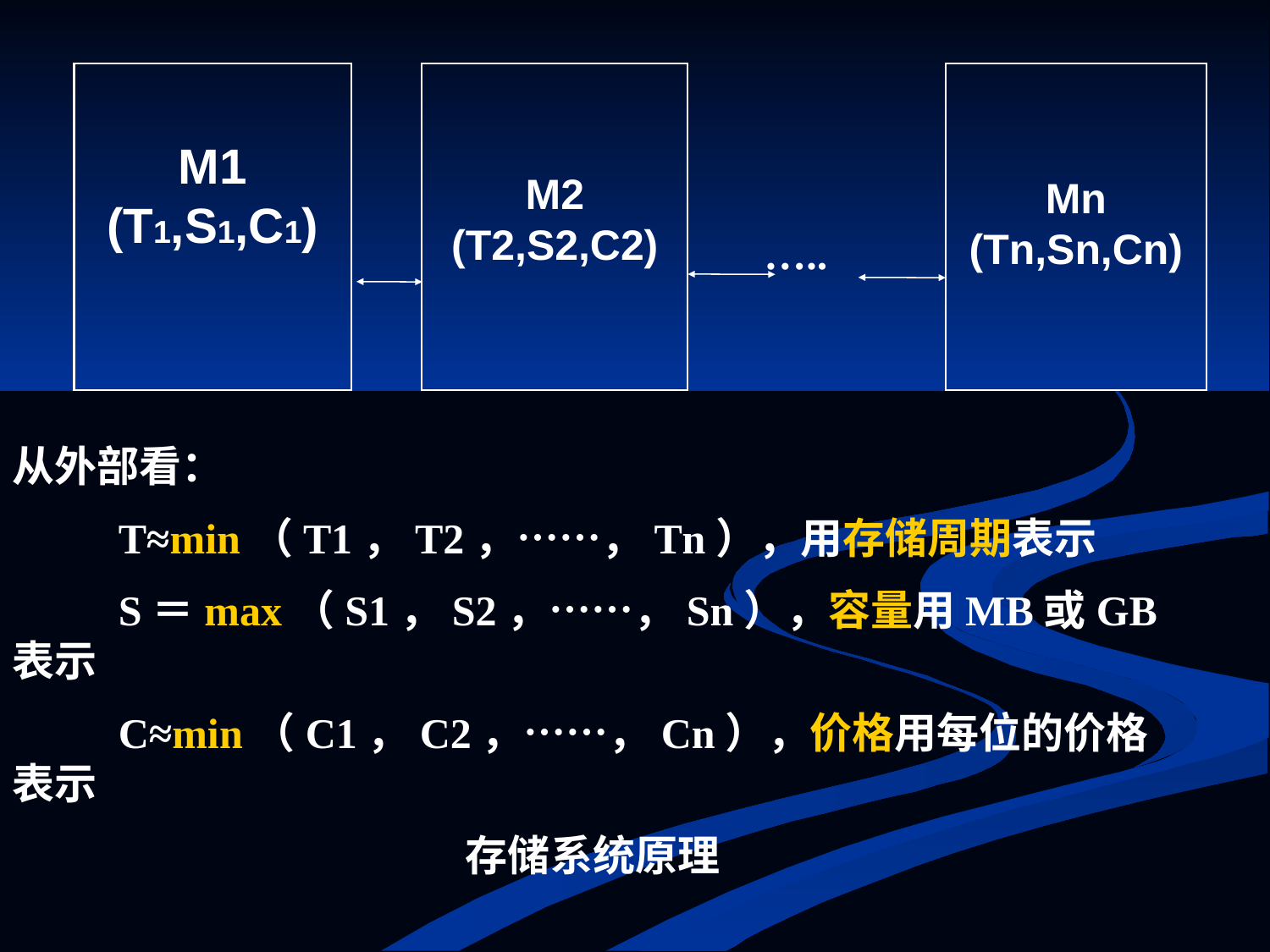

M1
(T1,S1,C1)

M2
(T2,S2,C2)

Mn
(Tn,Sn,Cn)
…..

从外部看：
          T≈min（T1，T2，……，Tn），用存储周期表示
          S＝max（S1，S2，……，Sn），容量用MB或GB表示
          C≈min（C1，C2，……，Cn），价格用每位的价格表示
存储系统原理